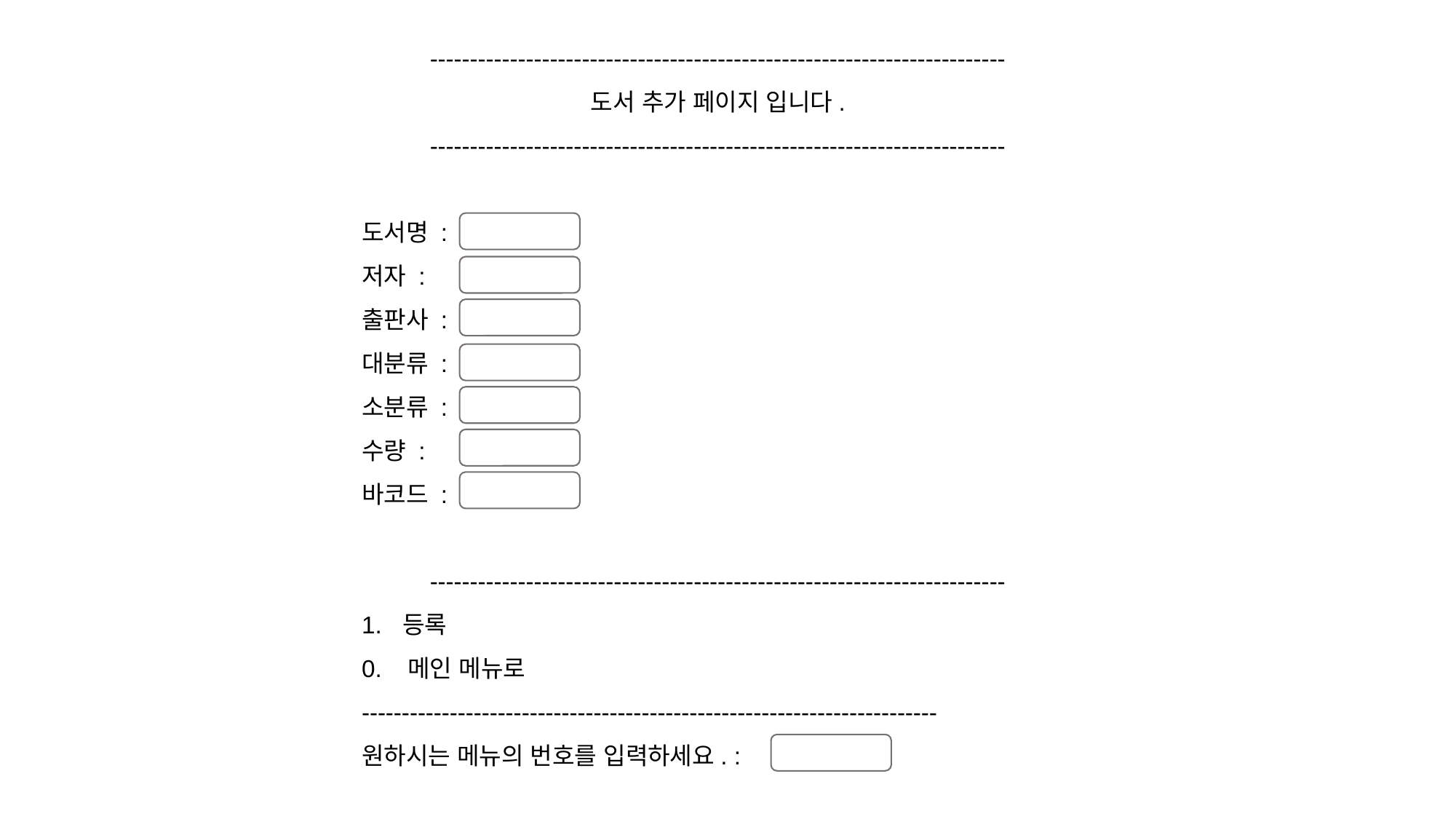

------------------------------------------------------------------------
도서 추가 페이지 입니다.
------------------------------------------------------------------------

도서명 :
저자 :
출판사 :
대분류 :
소분류 :
수량 :
바코드 :

------------------------------------------------------------------------
등록
0.   메인 메뉴로
------------------------------------------------------------------------
원하시는 메뉴의 번호를 입력하세요. :